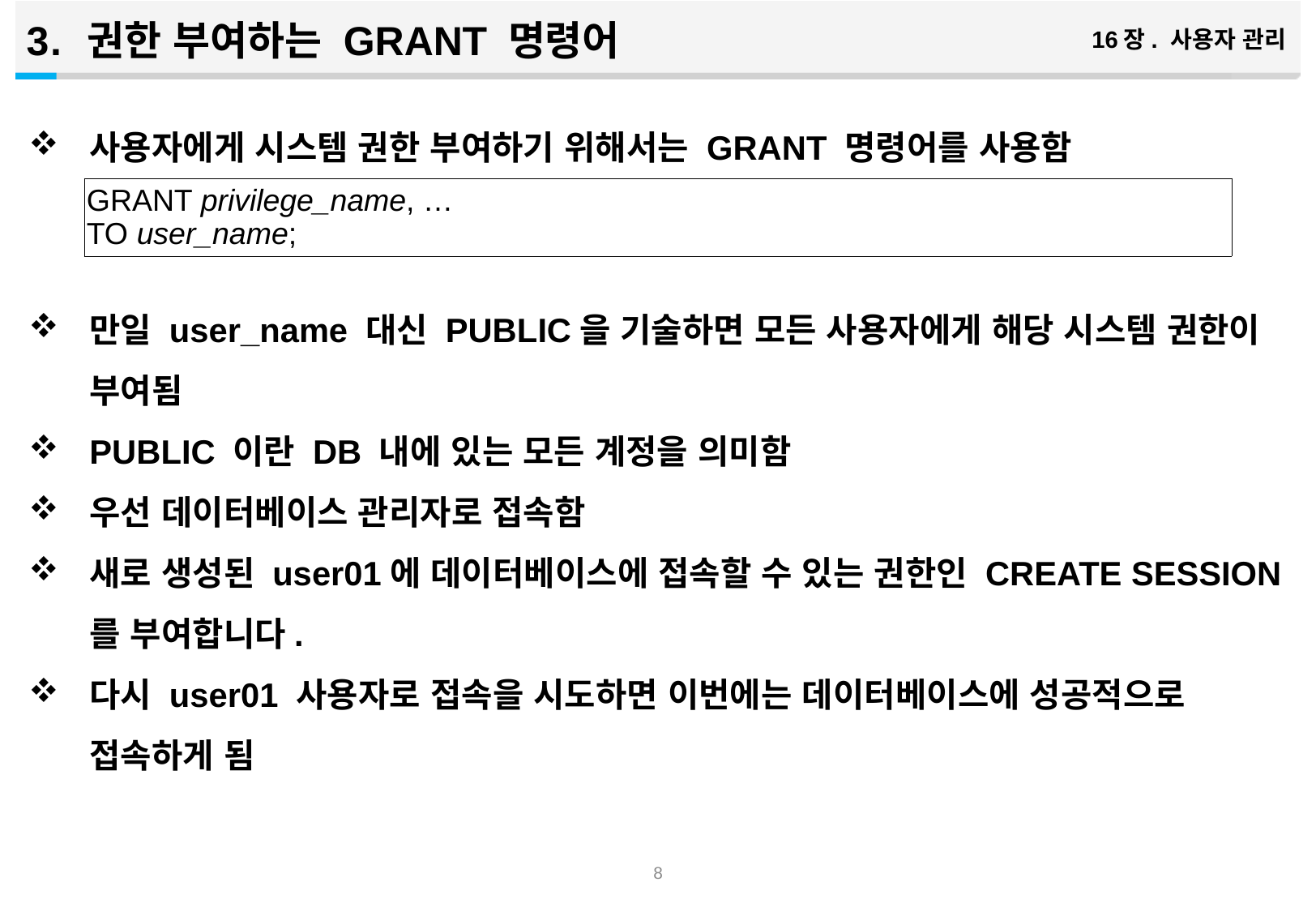

권한 부여하는 GRANT 명령어
16장. 사용자 관리
사용자에게 시스템 권한 부여하기 위해서는 GRANT 명령어를 사용함

만일 user_name 대신 PUBLIC을 기술하면 모든 사용자에게 해당 시스템 권한이 부여됨
PUBLIC 이란 DB 내에 있는 모든 계정을 의미함
우선 데이터베이스 관리자로 접속함
새로 생성된 user01에 데이터베이스에 접속할 수 있는 권한인 CREATE SESSION를 부여합니다.
다시 user01 사용자로 접속을 시도하면 이번에는 데이터베이스에 성공적으로 접속하게 됨
| GRANT privilege\_name, … TO user\_name; |
| --- |
8